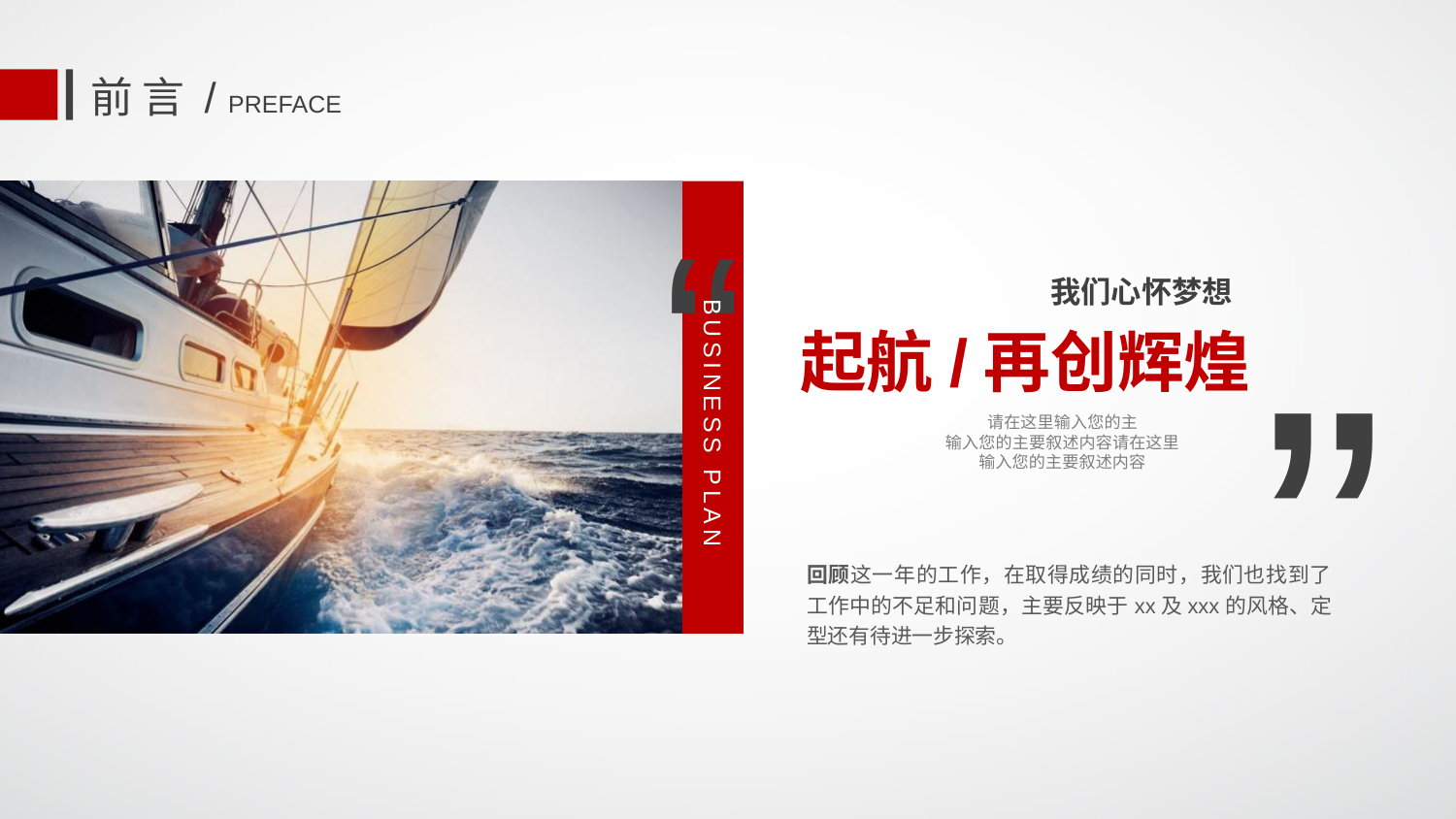

前 言 / PREFACE

“

我们心怀梦想
”
起航/再创辉煌
BUSINESS PLAN
请在这里输入您的主
输入您的主要叙述内容请在这里输入您的主要叙述内容

回顾这一年的工作，在取得成绩的同时，我们也找到了工作中的不足和问题，主要反映于xx及xxx的风格、定型还有待进一步探索。